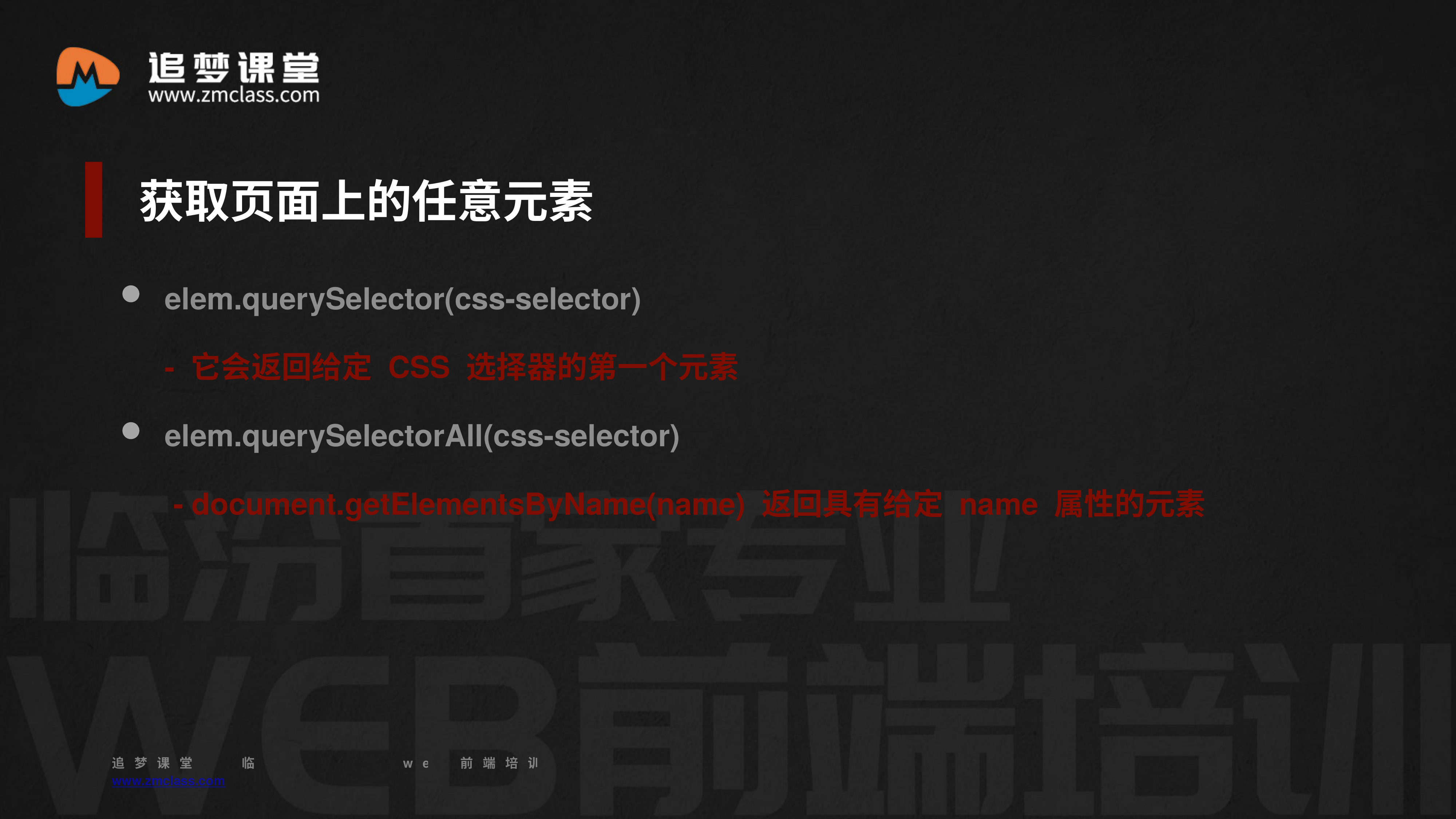

获取页面上的任意元素
elem.querySelector(css-selector)

- 它会返回给定 CSS 选择器的第一个元素
elem.querySelectorAll(css-selector)

 - document.getElementsByName(name) 返回具有给定 name 属性的元素
追梦课堂   临汾首家专业的web前端培训机构                                                          www.zmclass.com
24